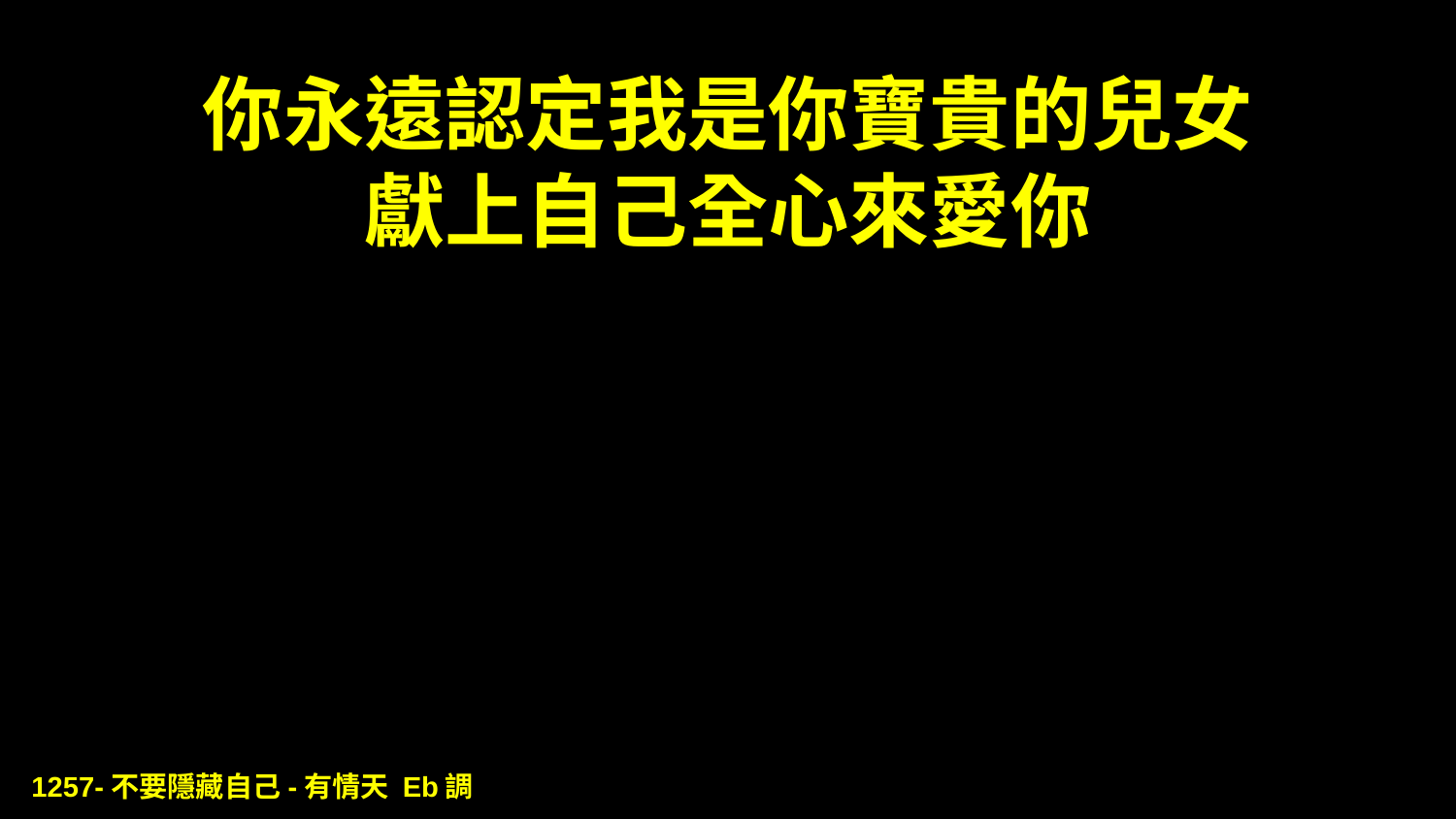

# 你永遠認定我是你寶貴的兒女 獻上自己全心來愛你
1257-不要隱藏自己-有情天 Eb調